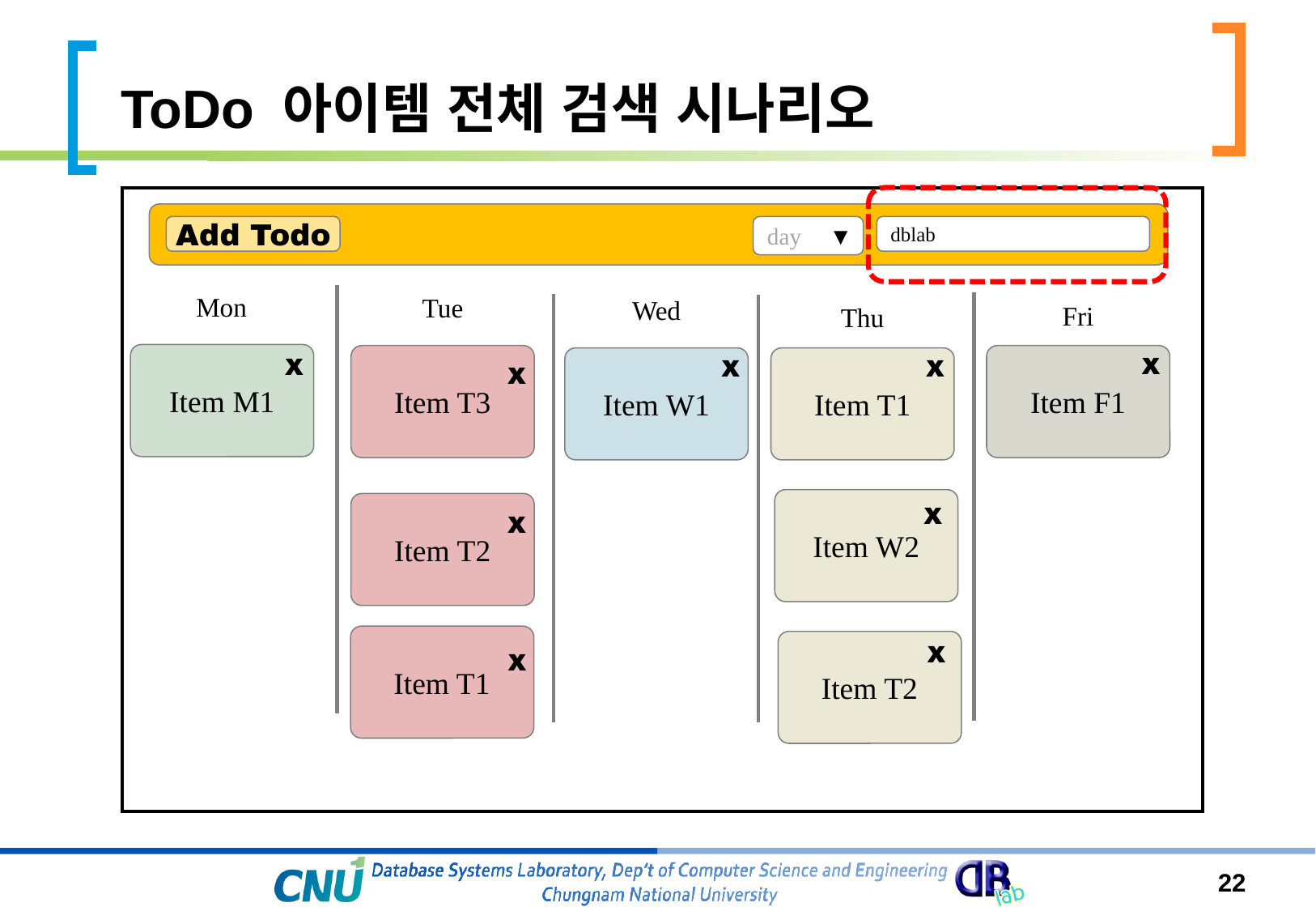

# ToDo 아이템 전체 검색 시나리오

▼
Add Todo
day
dblab
Mon
Tue
Wed
Fri
Thu
Item M1
X
X
Item T3
Item F1
X
X
Item W1
Item T1
X
Item W2
Item T2
X
X
Item T1
Item T2
X
X
22